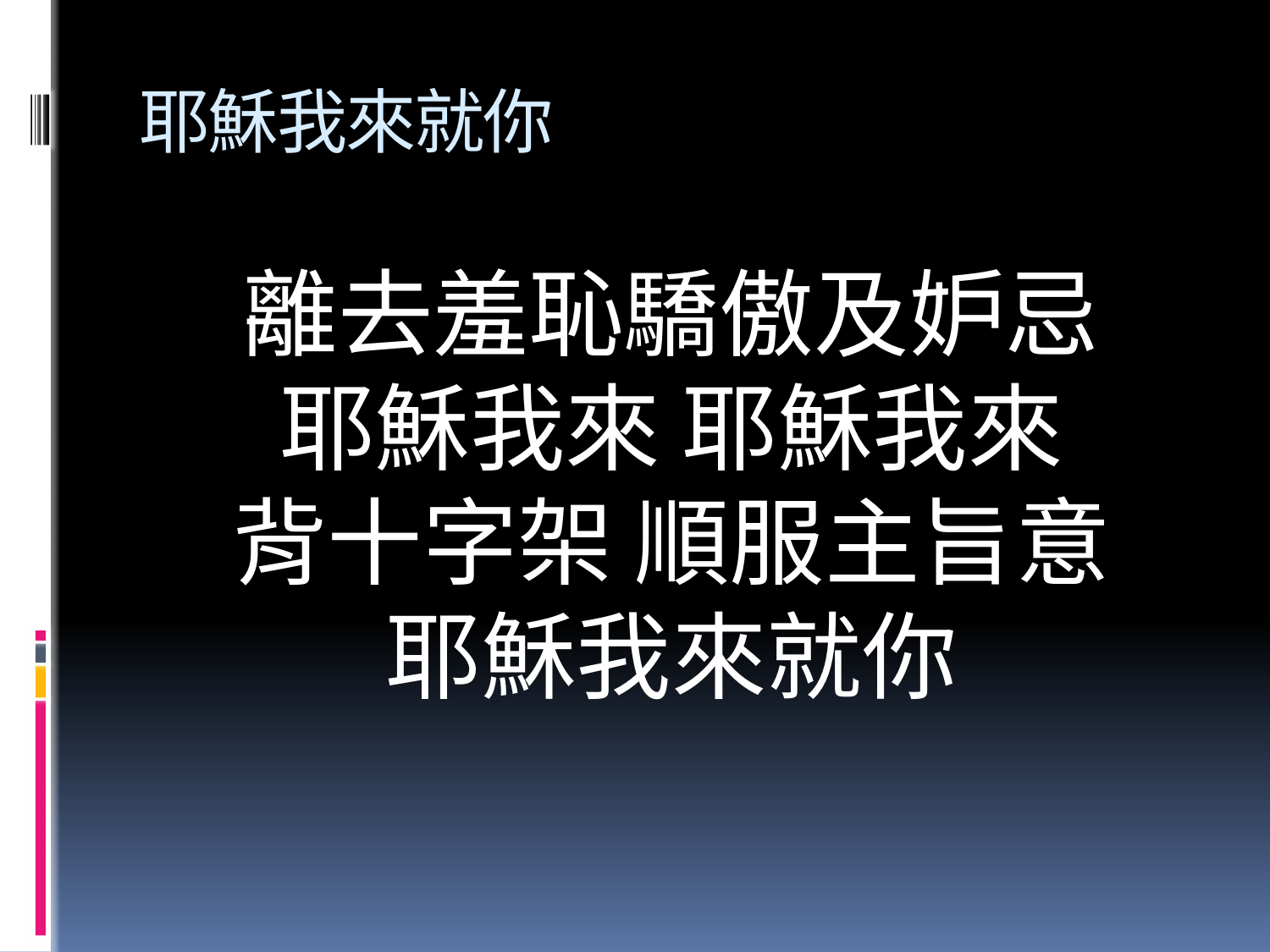

# 耶穌我來就你
離去羞恥驕傲及妒忌
耶穌我來 耶穌我來
背十字架 順服主旨意
耶穌我來就你